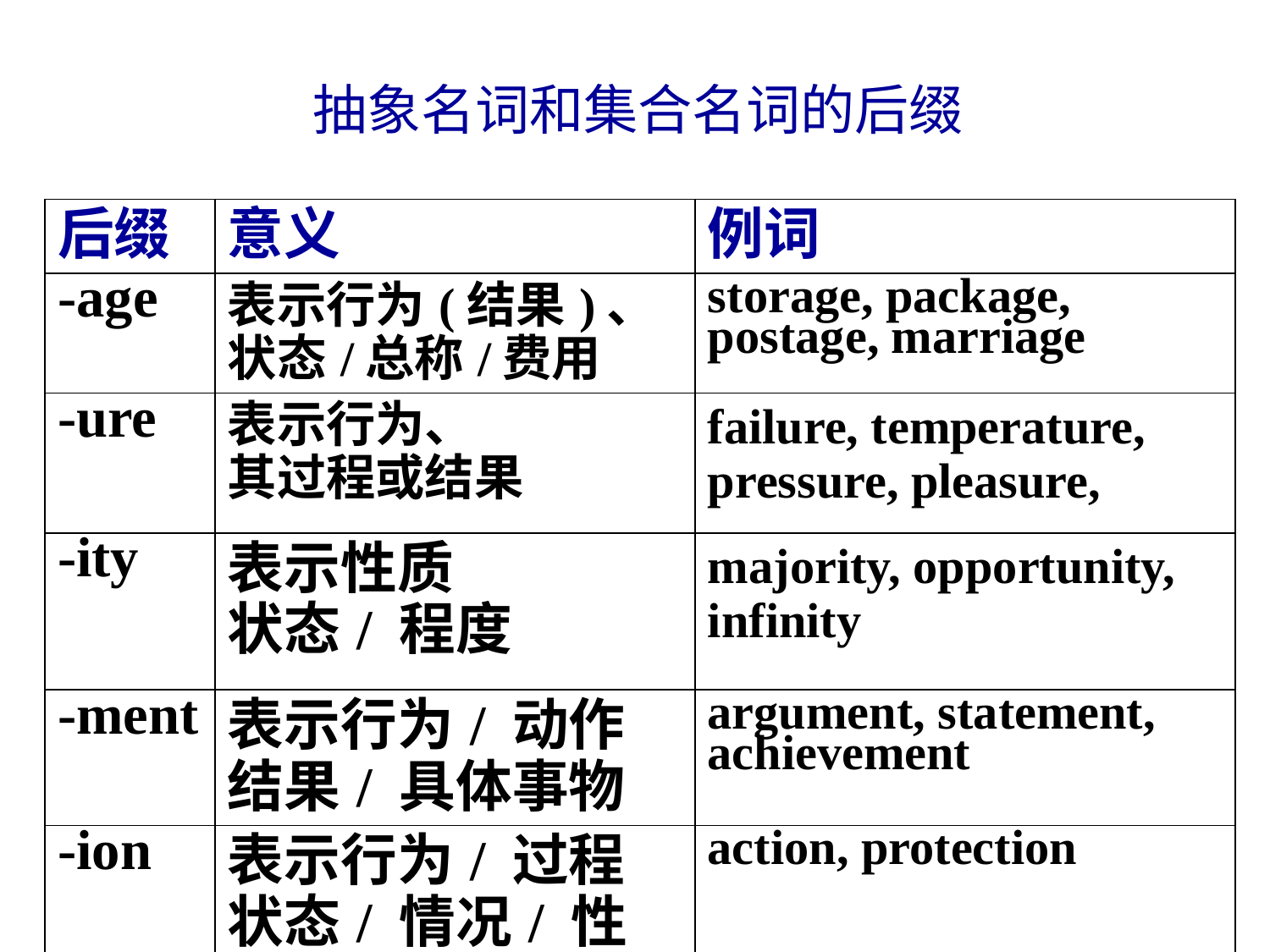

抽象名词和集合名词的后缀
| 后缀 | 意义 | 例词 |
| --- | --- | --- |
| -age | 表示行为(结果)、 状态/总称/费用 | storage, package, postage, marriage |
| -ure | 表示行为、 其过程或结果 | failure, temperature, pressure, pleasure, |
| -ity | 表示性质 状态/ 程度 | majority, opportunity, infinity |
| -ment | 表示行为/ 动作 结果/ 具体事物 | argument, statement, achievement |
| -ion | 表示行为/ 过程 状态/ 情况/ 性质 | action, protection |